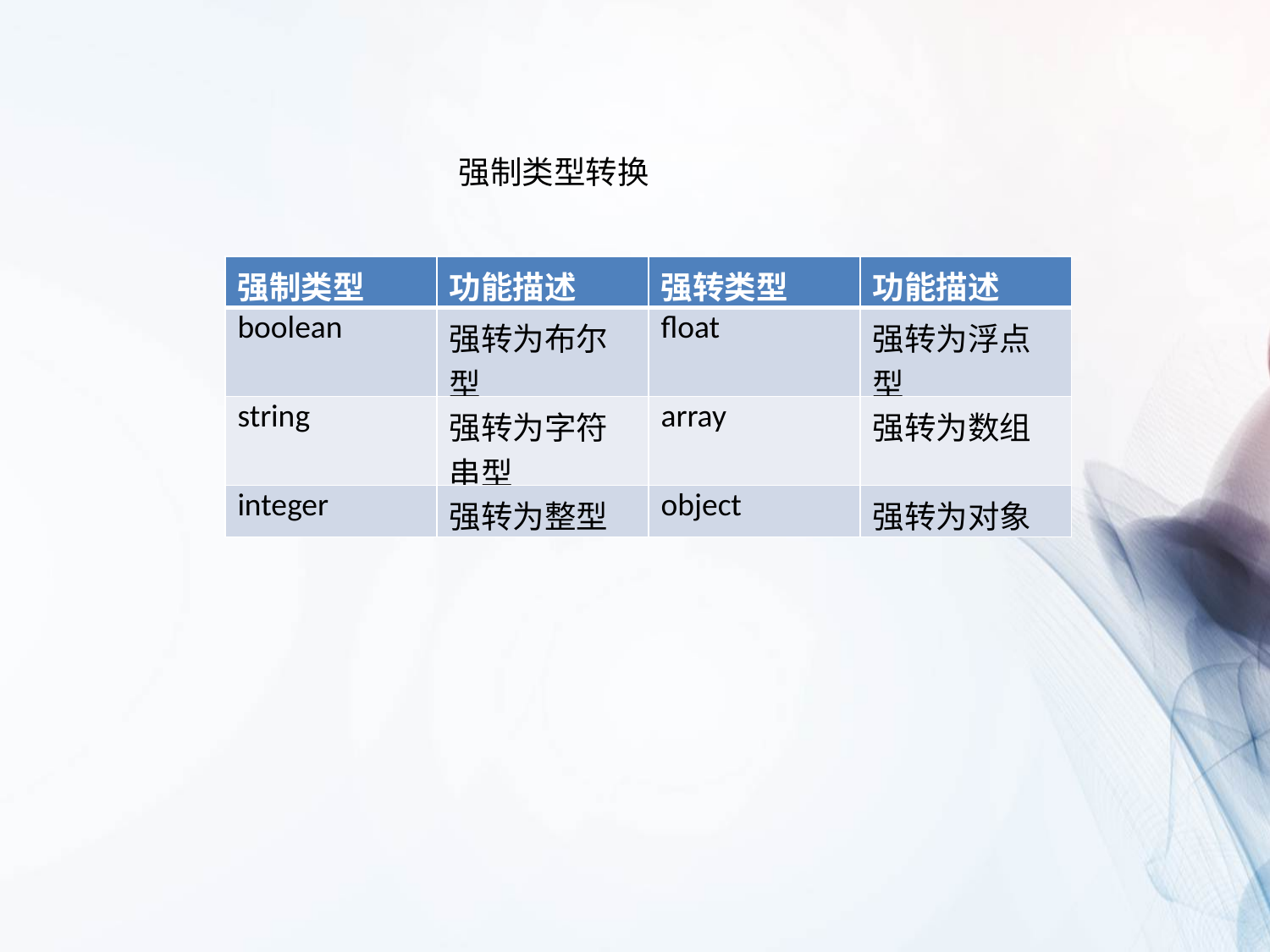

强制类型转换
| 强制类型 | 功能描述 | 强转类型 | 功能描述 |
| --- | --- | --- | --- |
| boolean | 强转为布尔型 | float | 强转为浮点型 |
| string | 强转为字符串型 | array | 强转为数组 |
| integer | 强转为整型 | object | 强转为对象 |